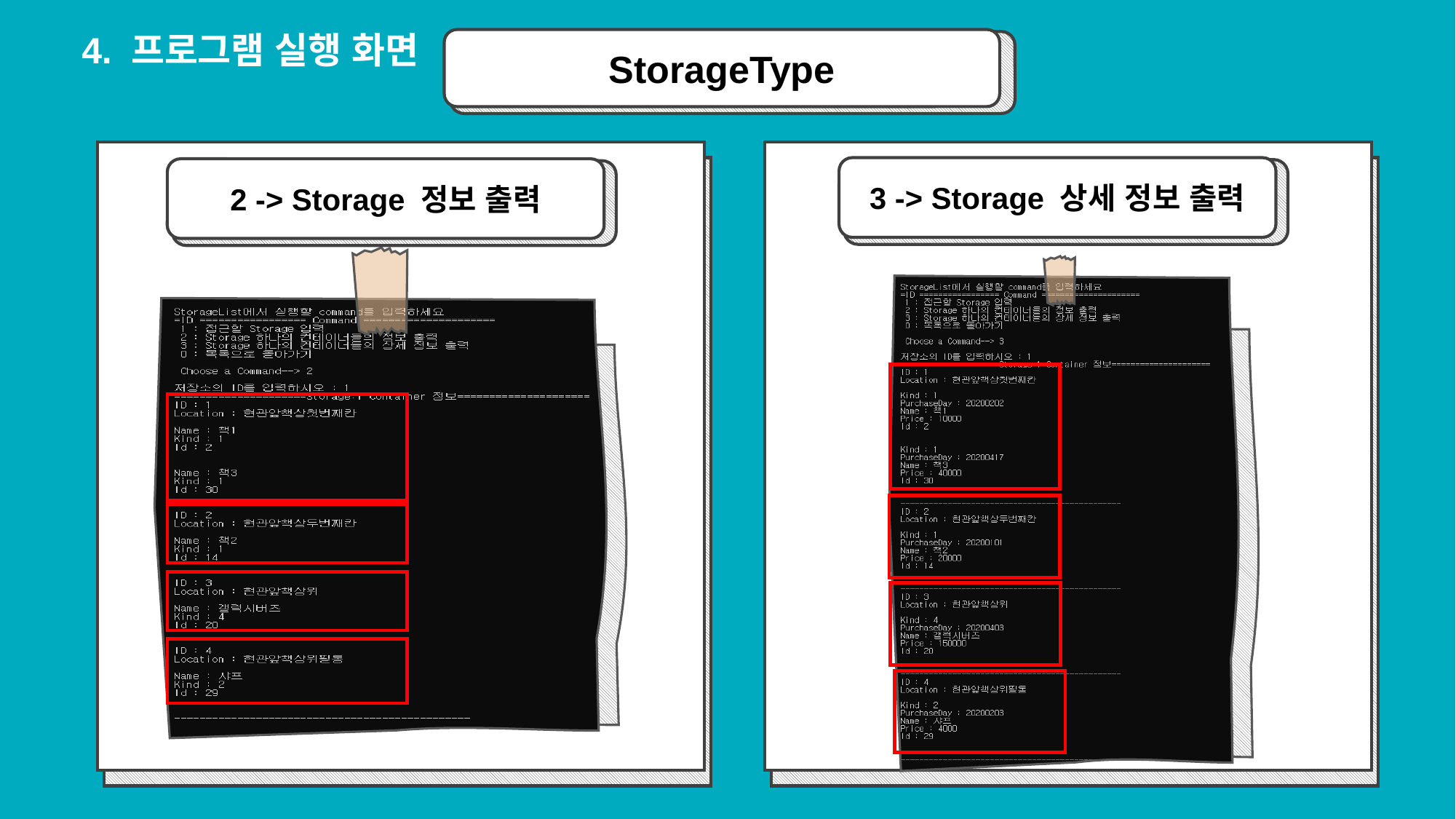

4. 프로그램 실행 화면
StorageType

3 -> Storage 상세 정보 출력

2 -> Storage 정보 출력